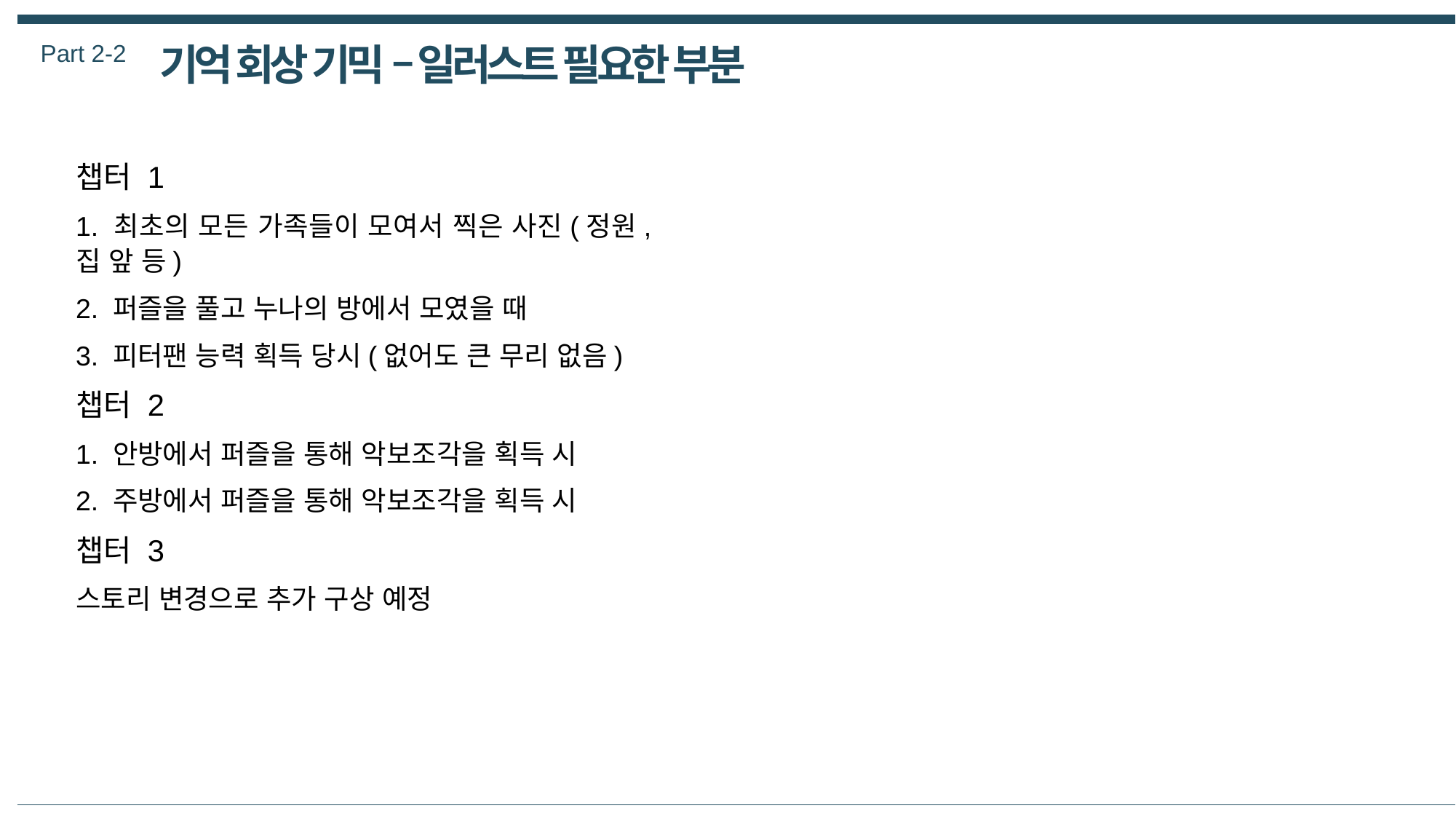

Part 2-2
기억 회상 기믹 – 일러스트 필요한 부분
챕터 1
1. 최초의 모든 가족들이 모여서 찍은 사진(정원, 집 앞 등)
2. 퍼즐을 풀고 누나의 방에서 모였을 때
3. 피터팬 능력 획득 당시(없어도 큰 무리 없음)
챕터 2
1. 안방에서 퍼즐을 통해 악보조각을 획득 시
2. 주방에서 퍼즐을 통해 악보조각을 획득 시
챕터 3
스토리 변경으로 추가 구상 예정